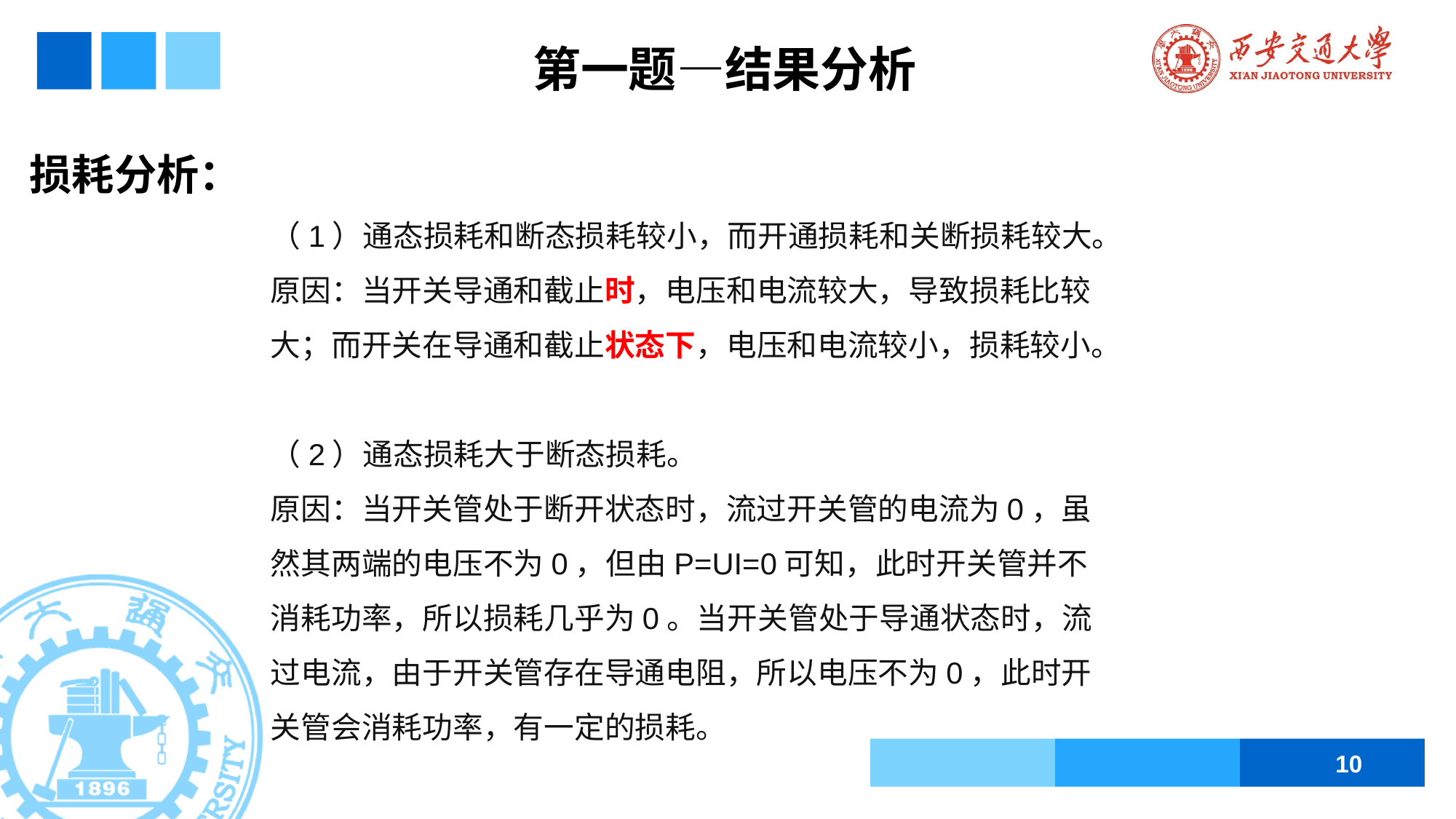

# 第一题—结果分析
损耗分析：
（1）通态损耗和断态损耗较小，而开通损耗和关断损耗较大。原因：当开关导通和截止时，电压和电流较大，导致损耗比较大；而开关在导通和截止状态下，电压和电流较小，损耗较小。

（2）通态损耗大于断态损耗。
原因：当开关管处于断开状态时，流过开关管的电流为0，虽然其两端的电压不为0，但由P=UI=0可知，此时开关管并不消耗功率，所以损耗几乎为0。当开关管处于导通状态时，流过电流，由于开关管存在导通电阻，所以电压不为0，此时开关管会消耗功率，有一定的损耗。
10